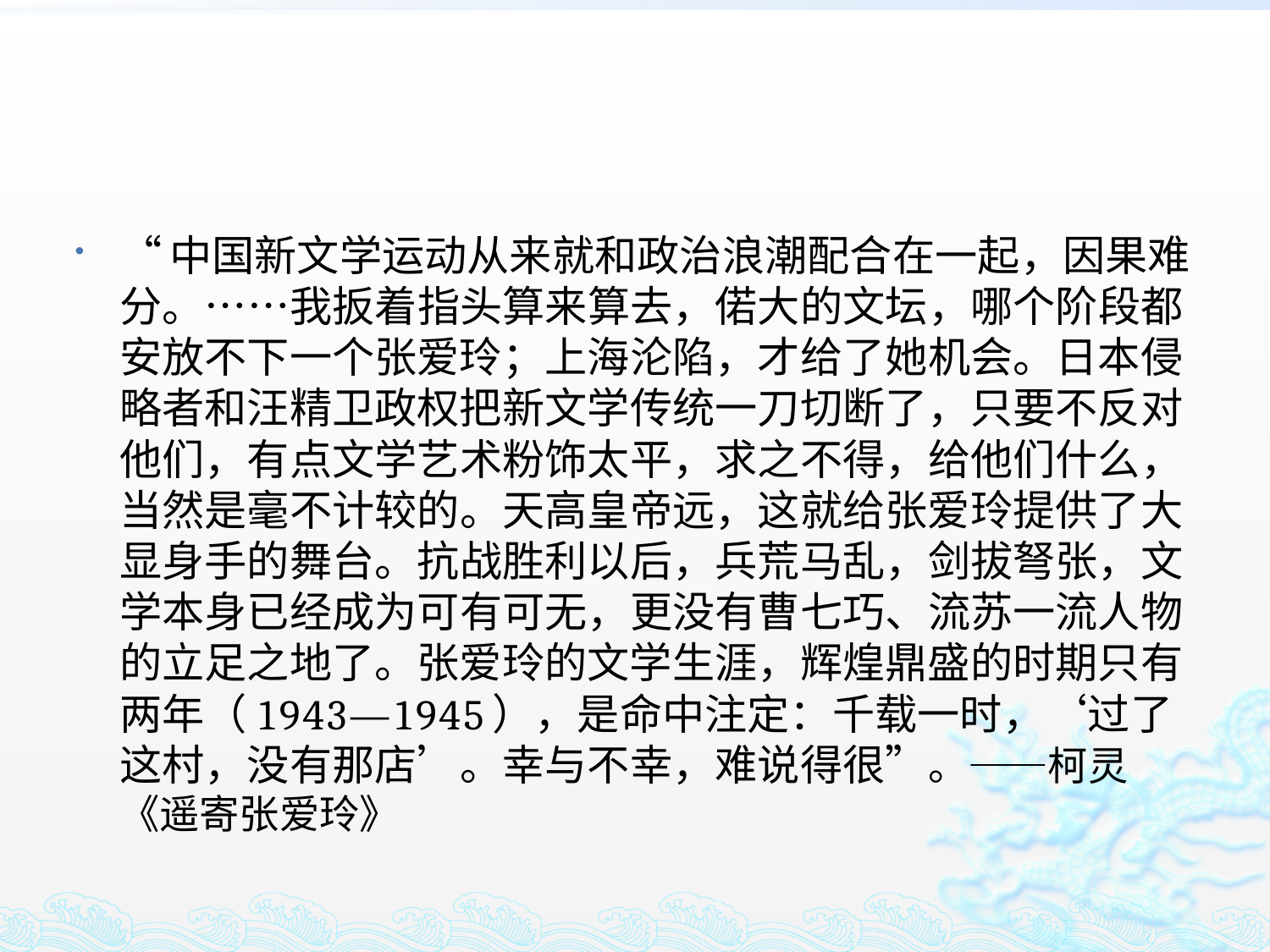

#
“中国新文学运动从来就和政治浪潮配合在一起，因果难分。……我扳着指头算来算去，偌大的文坛，哪个阶段都安放不下一个张爱玲；上海沦陷，才给了她机会。日本侵略者和汪精卫政权把新文学传统一刀切断了，只要不反对他们，有点文学艺术粉饰太平，求之不得，给他们什么，当然是毫不计较的。天高皇帝远，这就给张爱玲提供了大显身手的舞台。抗战胜利以后，兵荒马乱，剑拔弩张，文学本身已经成为可有可无，更没有曹七巧、流苏一流人物的立足之地了。张爱玲的文学生涯，辉煌鼎盛的时期只有两年（1943—1945），是命中注定：千载一时，‘过了这村，没有那店’。幸与不幸，难说得很”。——柯灵《遥寄张爱玲》